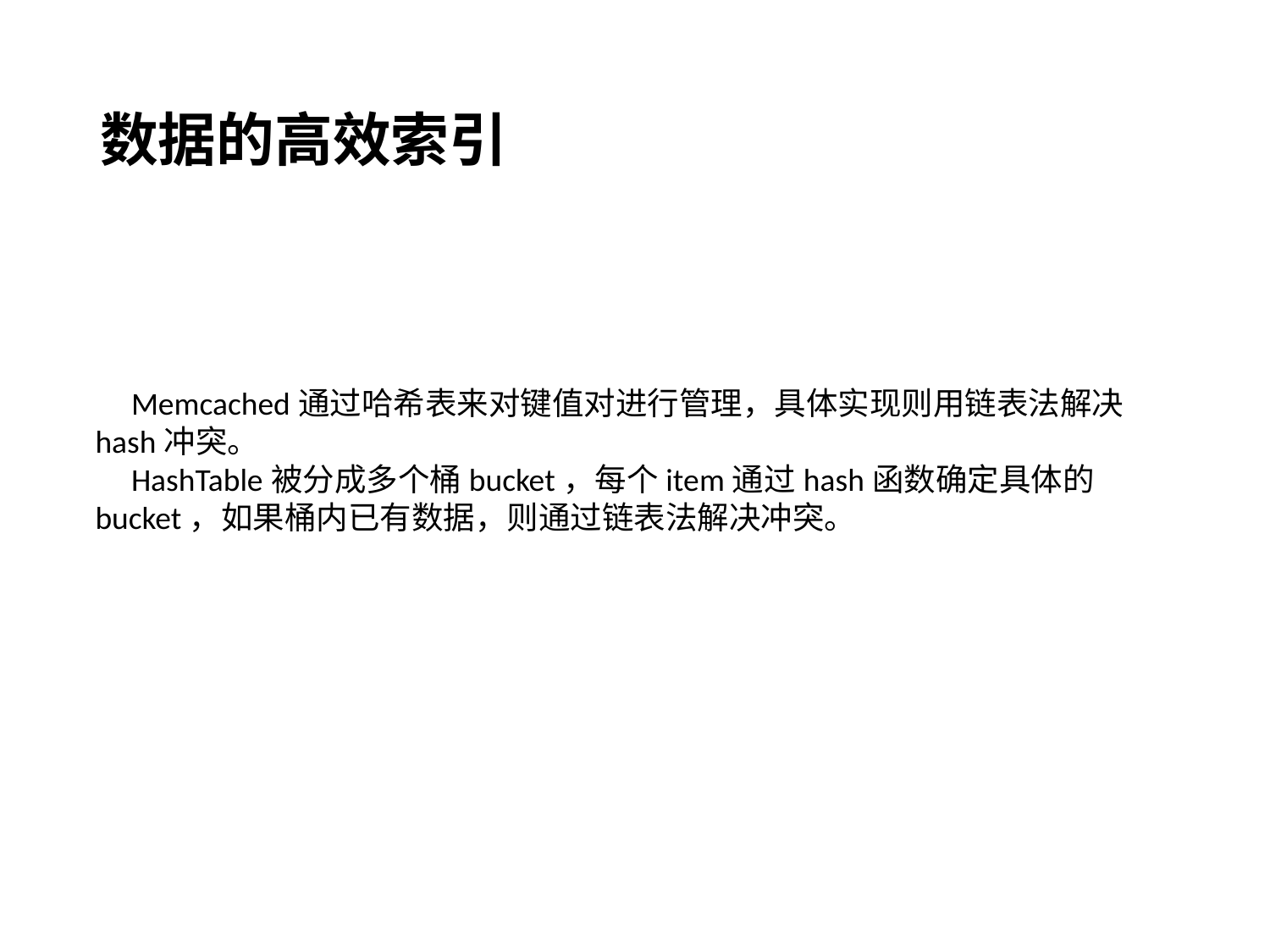

# 数据的高效索引
     Memcached通过哈希表来对键值对进行管理，具体实现则用链表法解决hash冲突。
     HashTable被分成多个桶bucket，每个item通过hash函数确定具体的bucket，如果桶内已有数据，则通过链表法解决冲突。